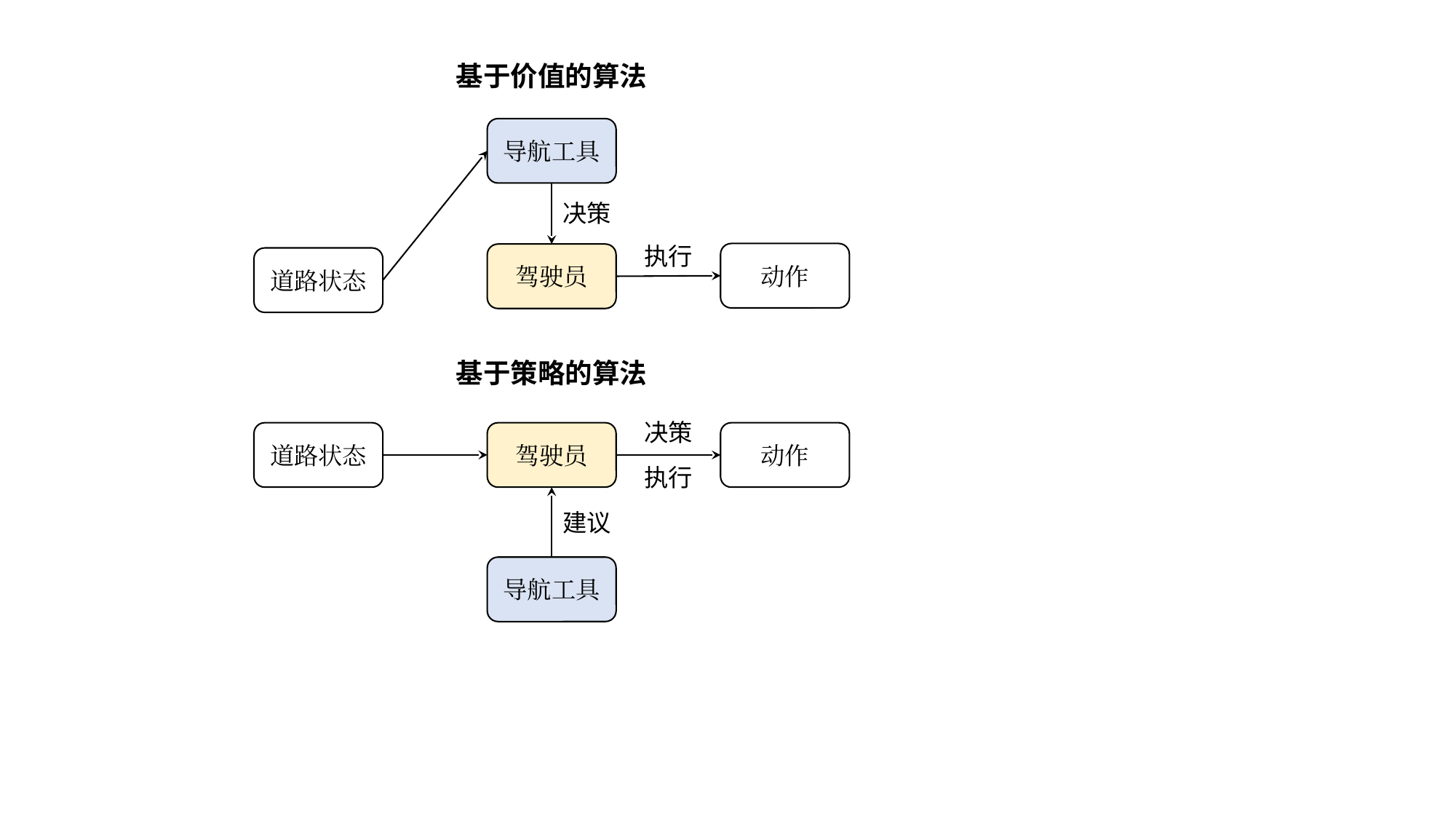

基于价值的算法
导航工具
决策
执行
动作
驾驶员
道路状态
基于策略的算法
决策
道路状态
驾驶员
动作
执行
建议
导航工具